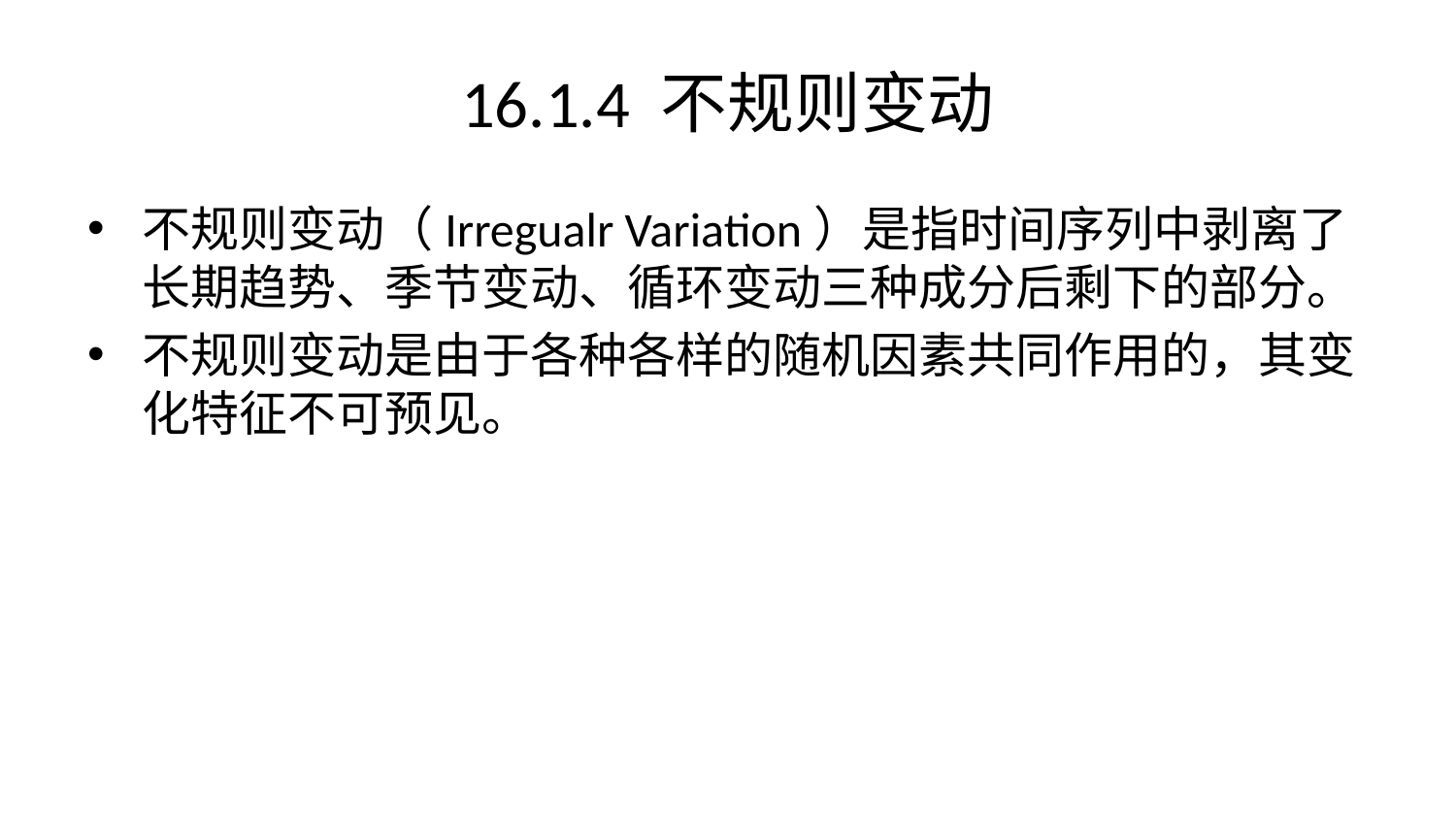

# 16.1.4 不规则变动
不规则变动（Irregualr Variation）是指时间序列中剥离了长期趋势、季节变动、循环变动三种成分后剩下的部分。
不规则变动是由于各种各样的随机因素共同作用的，其变化特征不可预见。